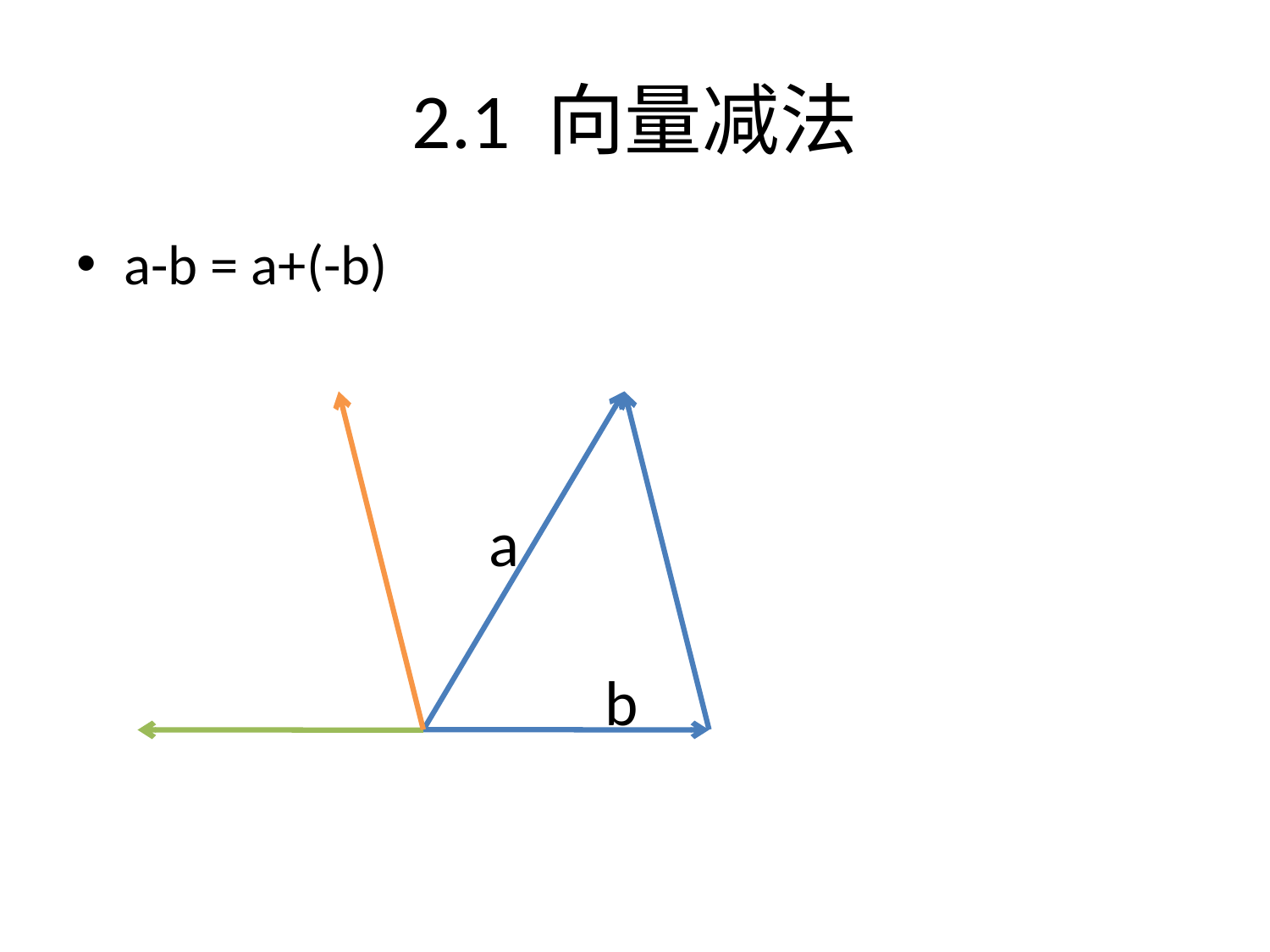

# 2.1 向量减法
a-b = a+(-b)
a
b